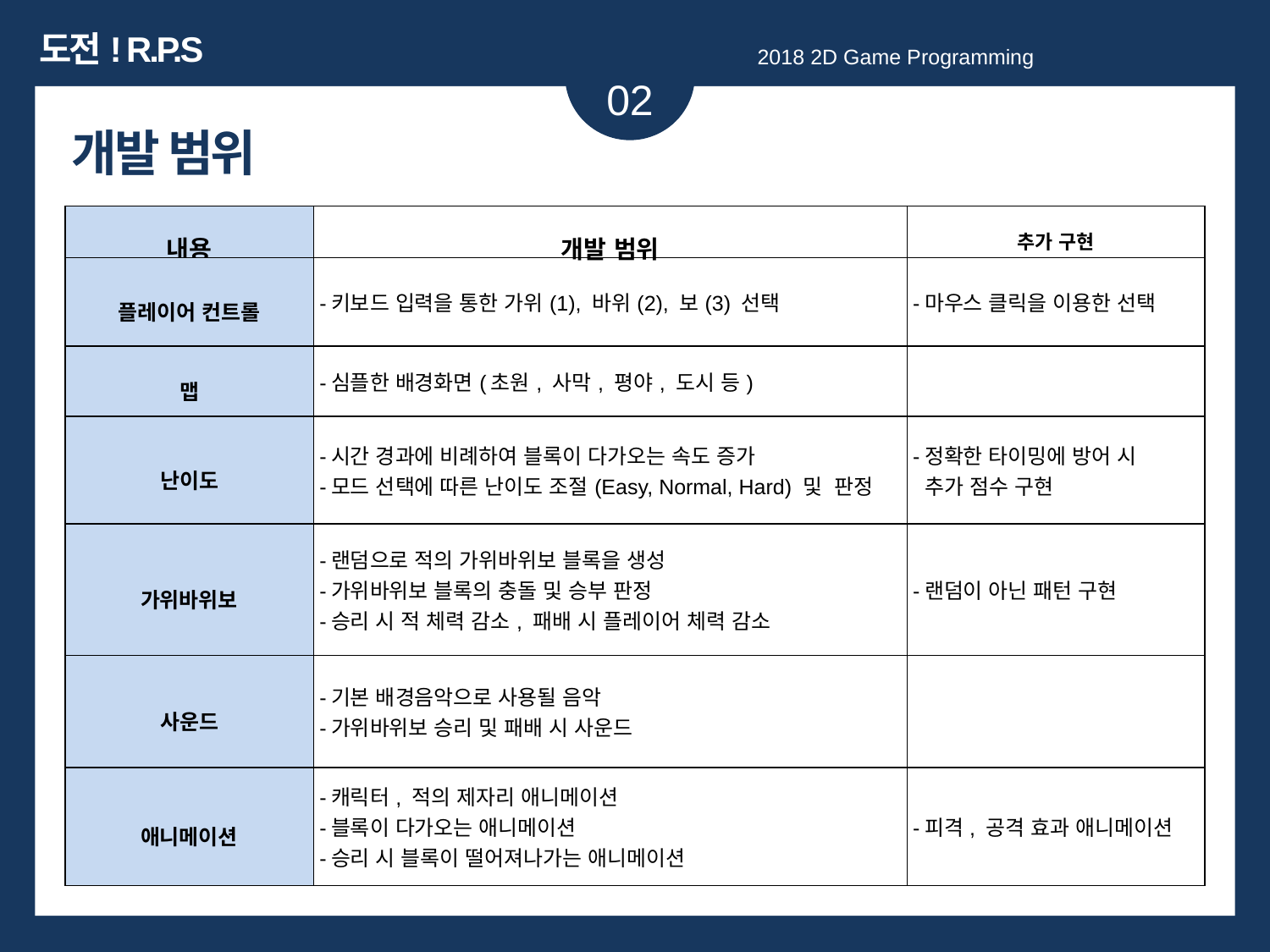

도전! R.P.S
2018 2D Game Programming
02

개발 범위
| 내용 | 개발 범위 | 추가 구현 |
| --- | --- | --- |
| 플레이어 컨트롤 | -키보드 입력을 통한 가위(1), 바위(2), 보(3) 선택 | -마우스 클릭을 이용한 선택 |
| 맵 | -심플한 배경화면(초원, 사막, 평야, 도시 등) |  |
| 난이도 | -시간 경과에 비례하여 블록이 다가오는 속도 증가 -모드 선택에 따른 난이도 조절(Easy, Normal, Hard) 및 판정 | -정확한 타이밍에 방어 시 추가 점수 구현 |
| 가위바위보 | -랜덤으로 적의 가위바위보 블록을 생성 -가위바위보 블록의 충돌 및 승부 판정 -승리 시 적 체력 감소, 패배 시 플레이어 체력 감소 | -랜덤이 아닌 패턴 구현 |
| 사운드 | -기본 배경음악으로 사용될 음악 -가위바위보 승리 및 패배 시 사운드 |  |
| 애니메이션 | -캐릭터, 적의 제자리 애니메이션 -블록이 다가오는 애니메이션 -승리 시 블록이 떨어져나가는 애니메이션 | -피격, 공격 효과 애니메이션 |